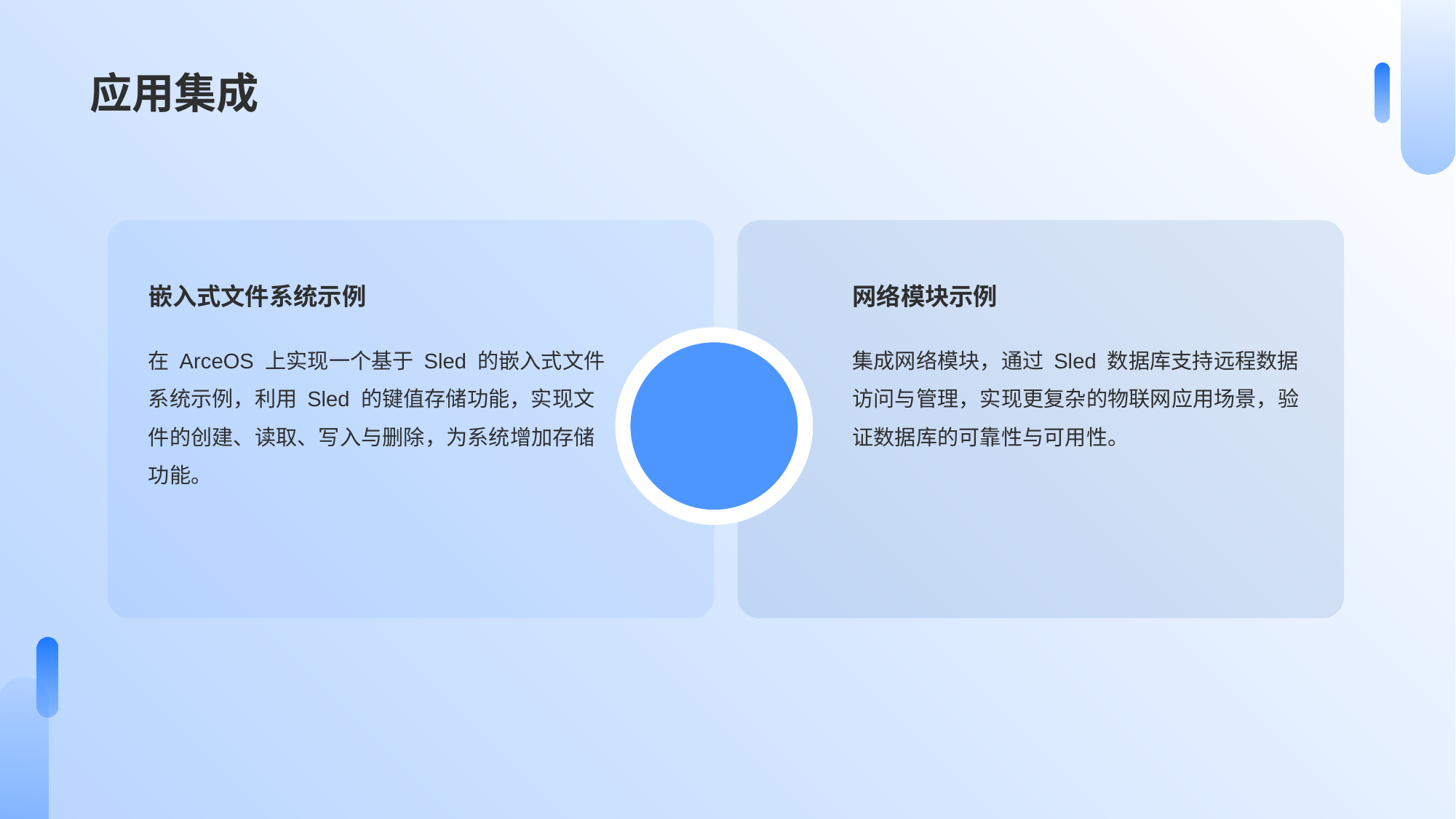

# 应用集成

嵌入式文件系统示例
网络模块示例
在 ArceOS 上实现一个基于 Sled 的嵌入式文件系统示例，利用 Sled 的键值存储功能，实现文件的创建、读取、写入与删除，为系统增加存储功能。
集成网络模块，通过 Sled 数据库支持远程数据访问与管理，实现更复杂的物联网应用场景，验证数据库的可靠性与可用性。